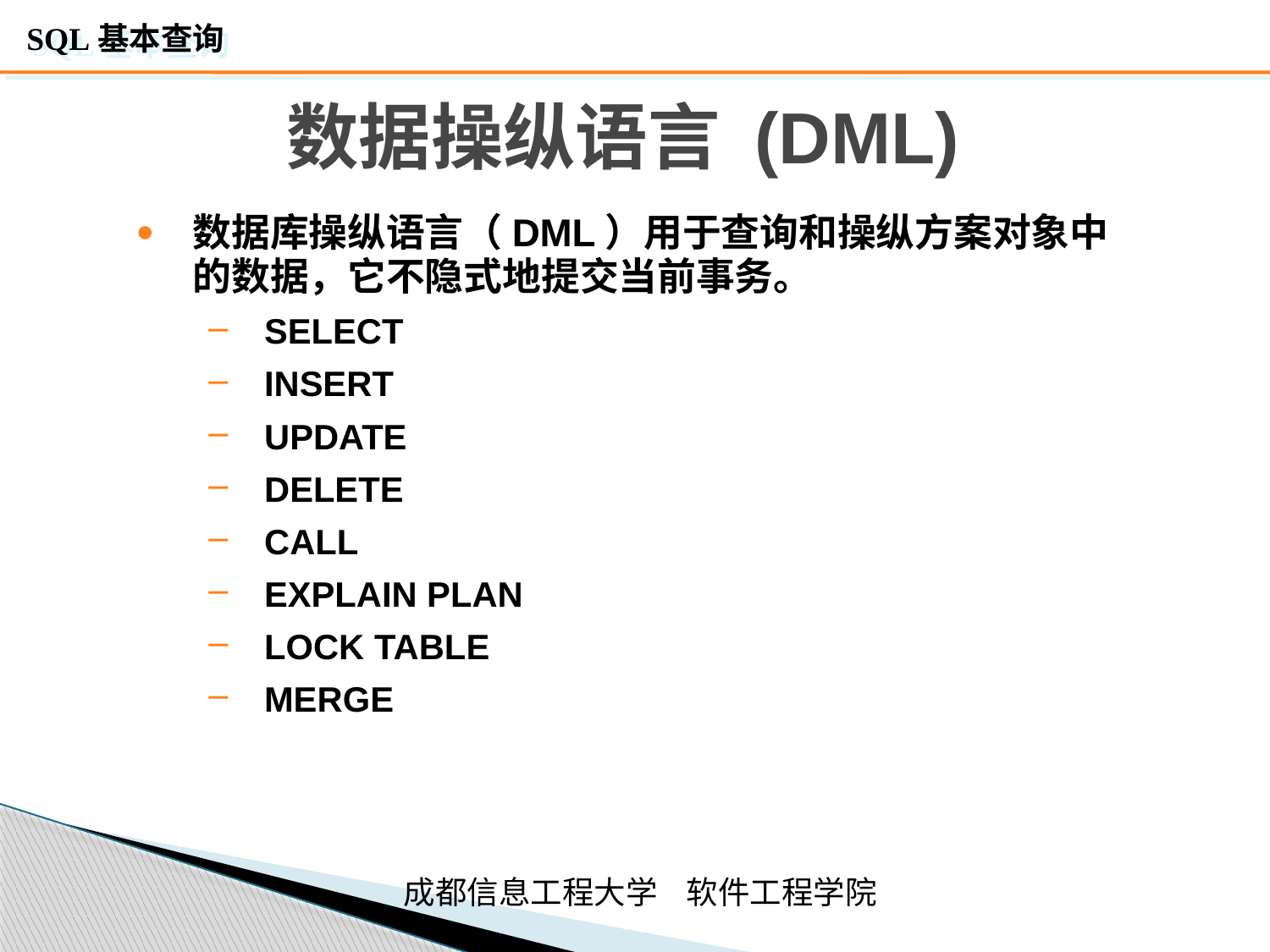

# 数据操纵语言 (DML)
数据库操纵语言（DML）用于查询和操纵方案对象中的数据，它不隐式地提交当前事务。
SELECT
INSERT
UPDATE
DELETE
CALL
EXPLAIN PLAN
LOCK TABLE
MERGE